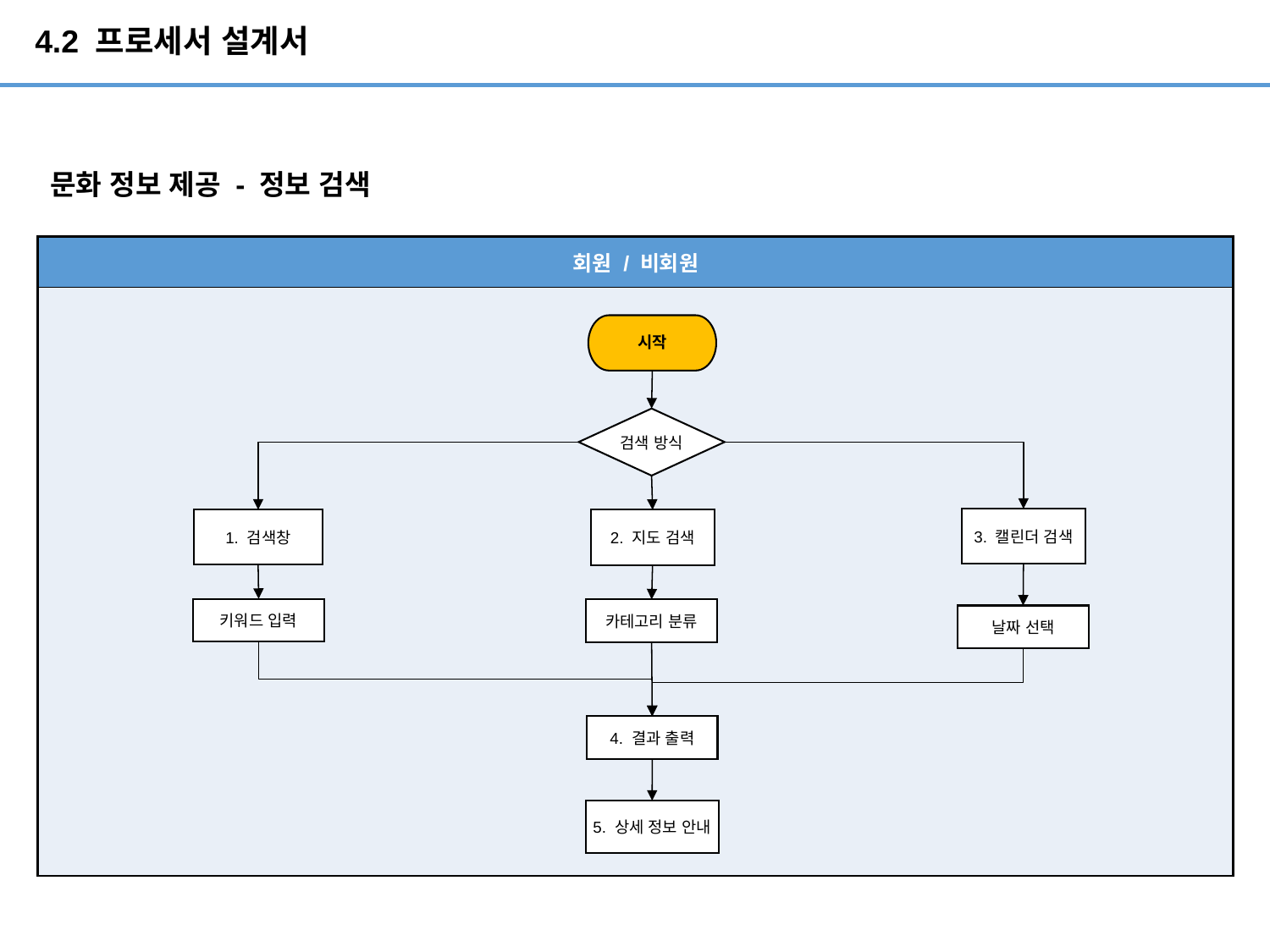

# 4.2 프로세서 설계서

문화 정보 제공 - 정보 검색
| 회원 / 비회원 |
| --- |
|  |
시작
검색 방식
3. 캘린더 검색
1. 검색창
2. 지도 검색
키워드 입력
카테고리 분류
날짜 선택
4. 결과 출력
5. 상세 정보 안내